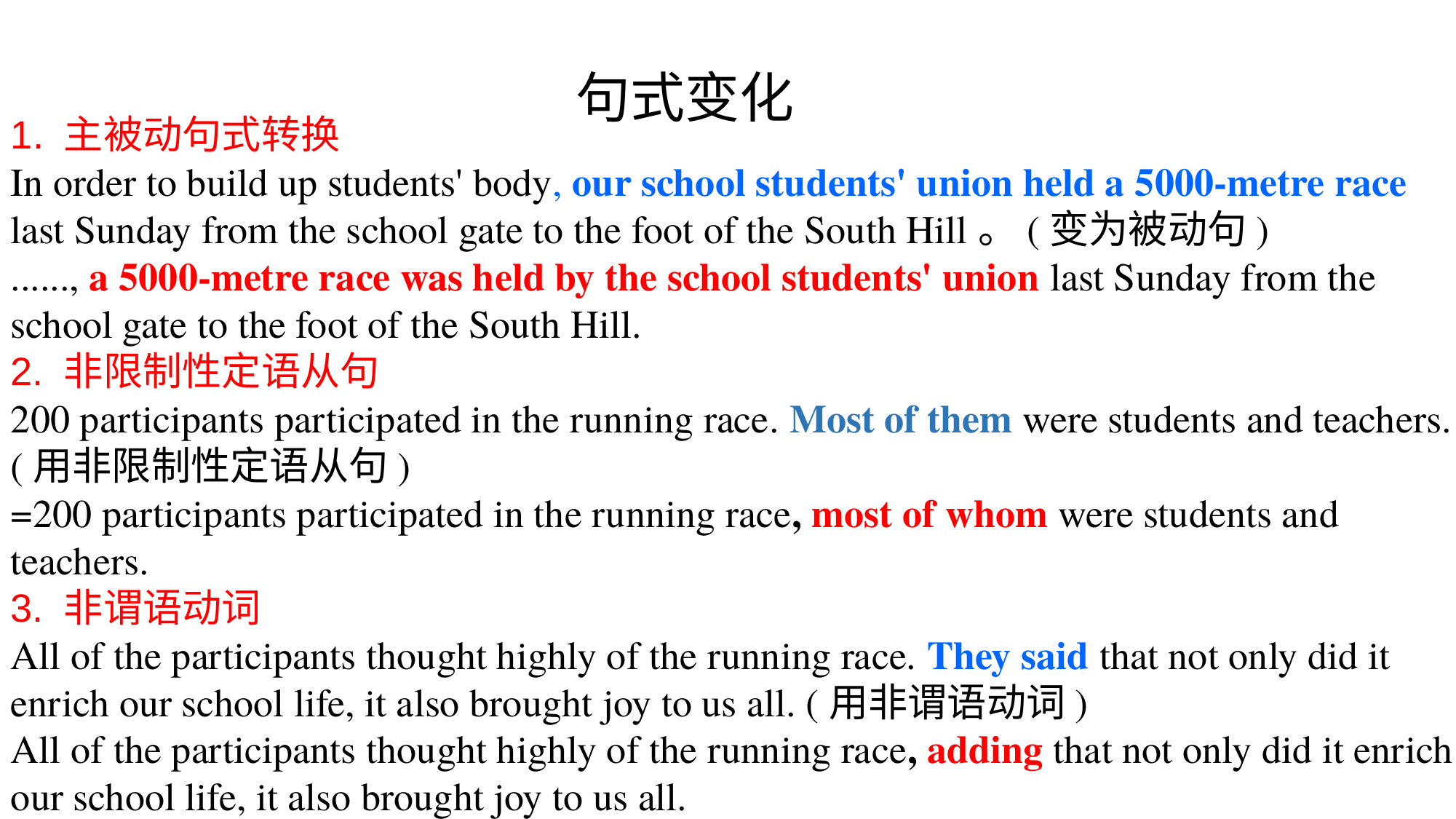

句式变化

1. 主被动句式转换
In order to build up students' body, our school students' union held a 5000-metre race last Sunday from the school gate to the foot of the South Hill。(变为被动句)
......, a 5000-metre race was held by the school students' union last Sunday from the school gate to the foot of the South Hill.
2. 非限制性定语从句
200 participants participated in the running race. Most of them were students and teachers.(用非限制性定语从句)
=200 participants participated in the running race, most of whom were students and teachers.
3. 非谓语动词
All of the participants thought highly of the running race. They said that not only did it enrich our school life, it also brought joy to us all. (用非谓语动词)
All of the participants thought highly of the running race, adding that not only did it enrich our school life, it also brought joy to us all.